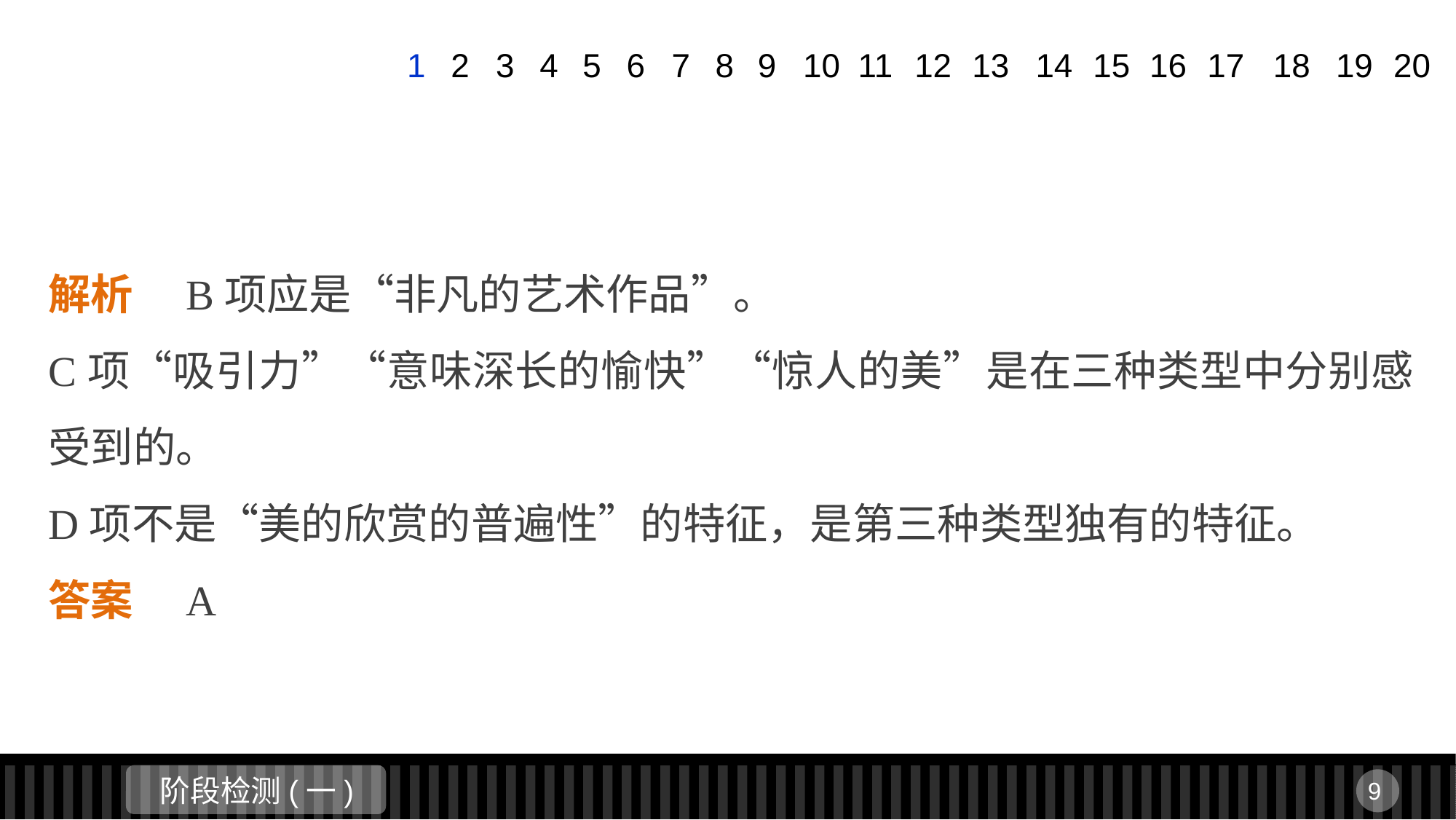

1
2
3
4
5
6
7
8
9
11
12
13
14
15
16
17
18
19
20
10
解析　B项应是“非凡的艺术作品”。
C项“吸引力”“意味深长的愉快”“惊人的美”是在三种类型中分别感受到的。
D项不是“美的欣赏的普遍性”的特征，是第三种类型独有的特征。
答案　A